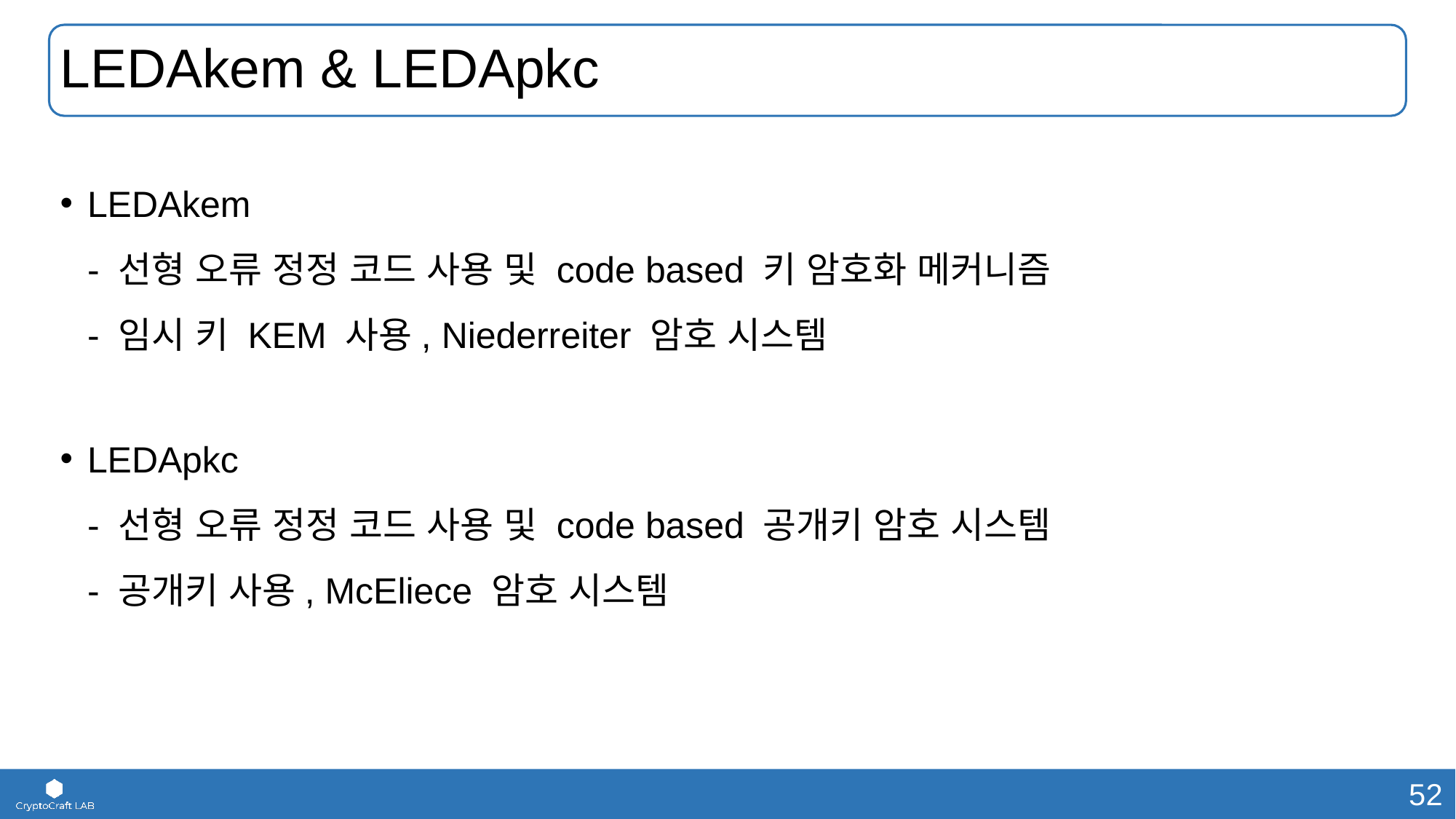

# LEDAkem & LEDApkc
LEDAkem
- 선형 오류 정정 코드 사용 및 code based 키 암호화 메커니즘
- 임시 키 KEM 사용, Niederreiter 암호 시스템
LEDApkc
- 선형 오류 정정 코드 사용 및 code based 공개키 암호 시스템
- 공개키 사용, McEliece 암호 시스템